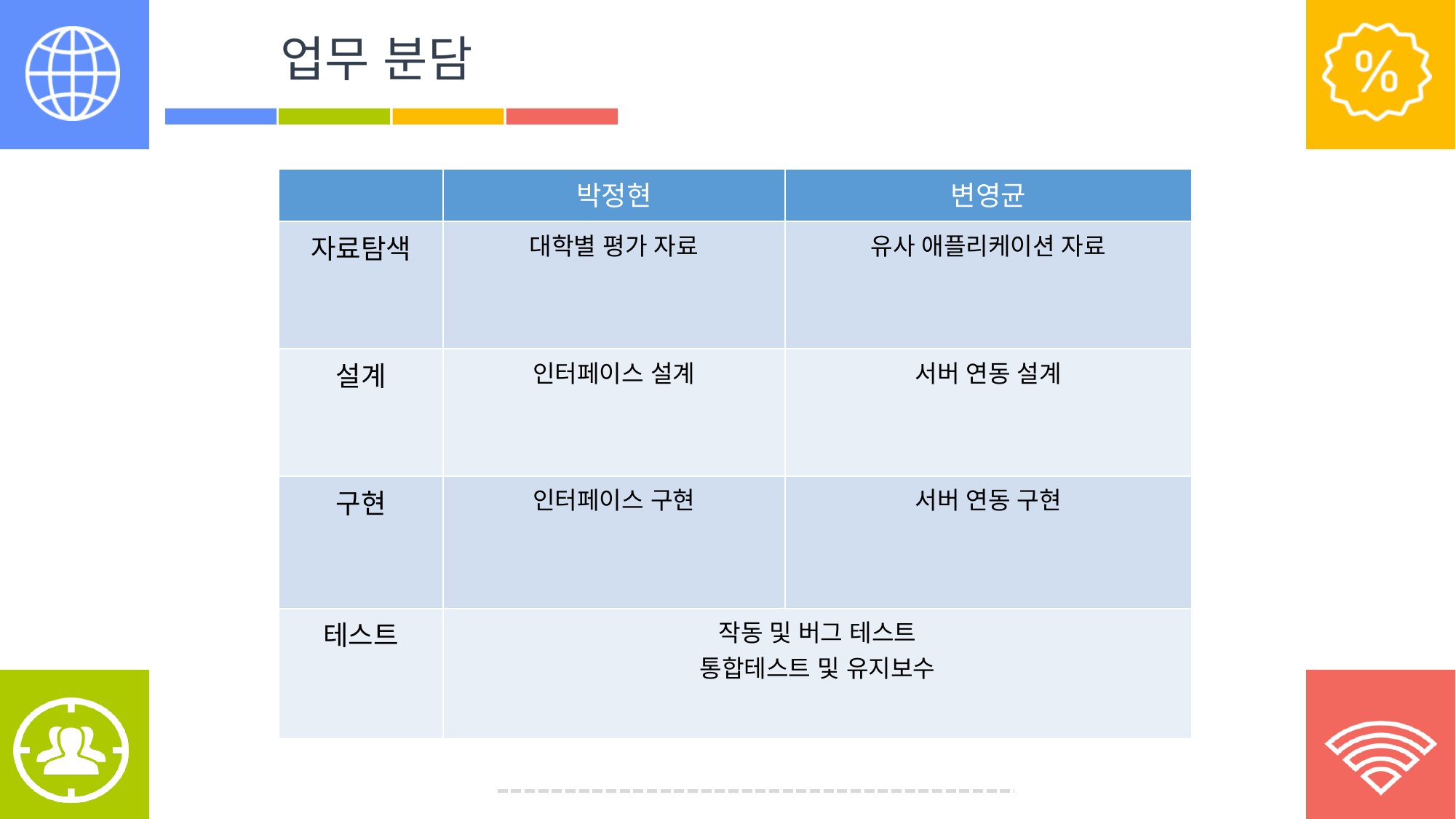

업무 분담

|  | 박정현 | 변영균 |
| --- | --- | --- |
| 자료탐색 | 대학별 평가 자료 | 유사 애플리케이션 자료 |
| 설계 | 인터페이스 설계 | 서버 연동 설계 |
| 구현 | 인터페이스 구현 | 서버 연동 구현 |
| 테스트 | 작동 및 버그 테스트 통합테스트 및 유지보수 |  |